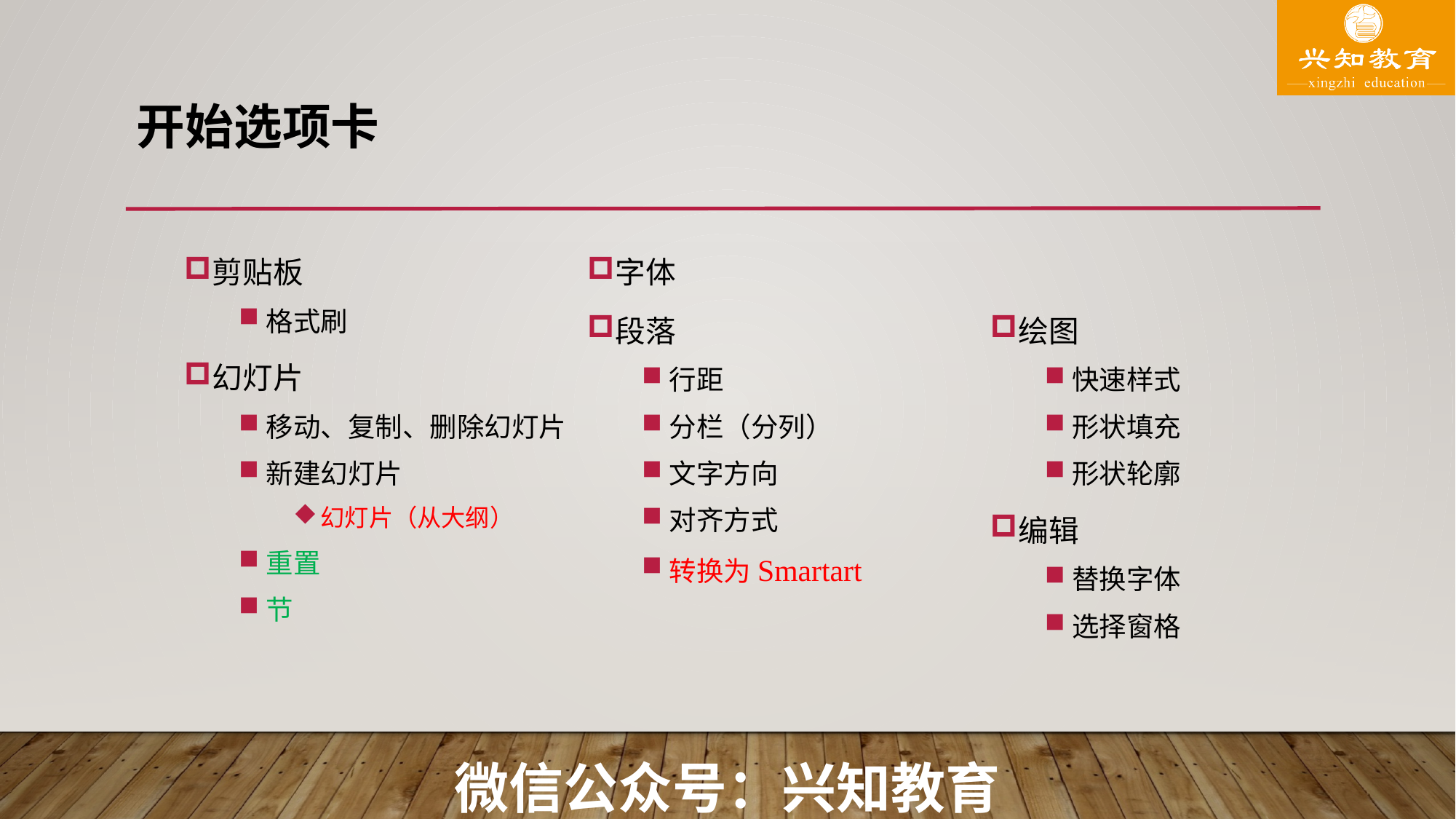

# 开始选项卡
剪贴板
格式刷
幻灯片
移动、复制、删除幻灯片
新建幻灯片
幻灯片（从大纲）
重置
节

字体
段落
行距
分栏（分列）
文字方向
对齐方式
转换为Smartart

绘图
快速样式
形状填充
形状轮廓
编辑
替换字体
选择窗格